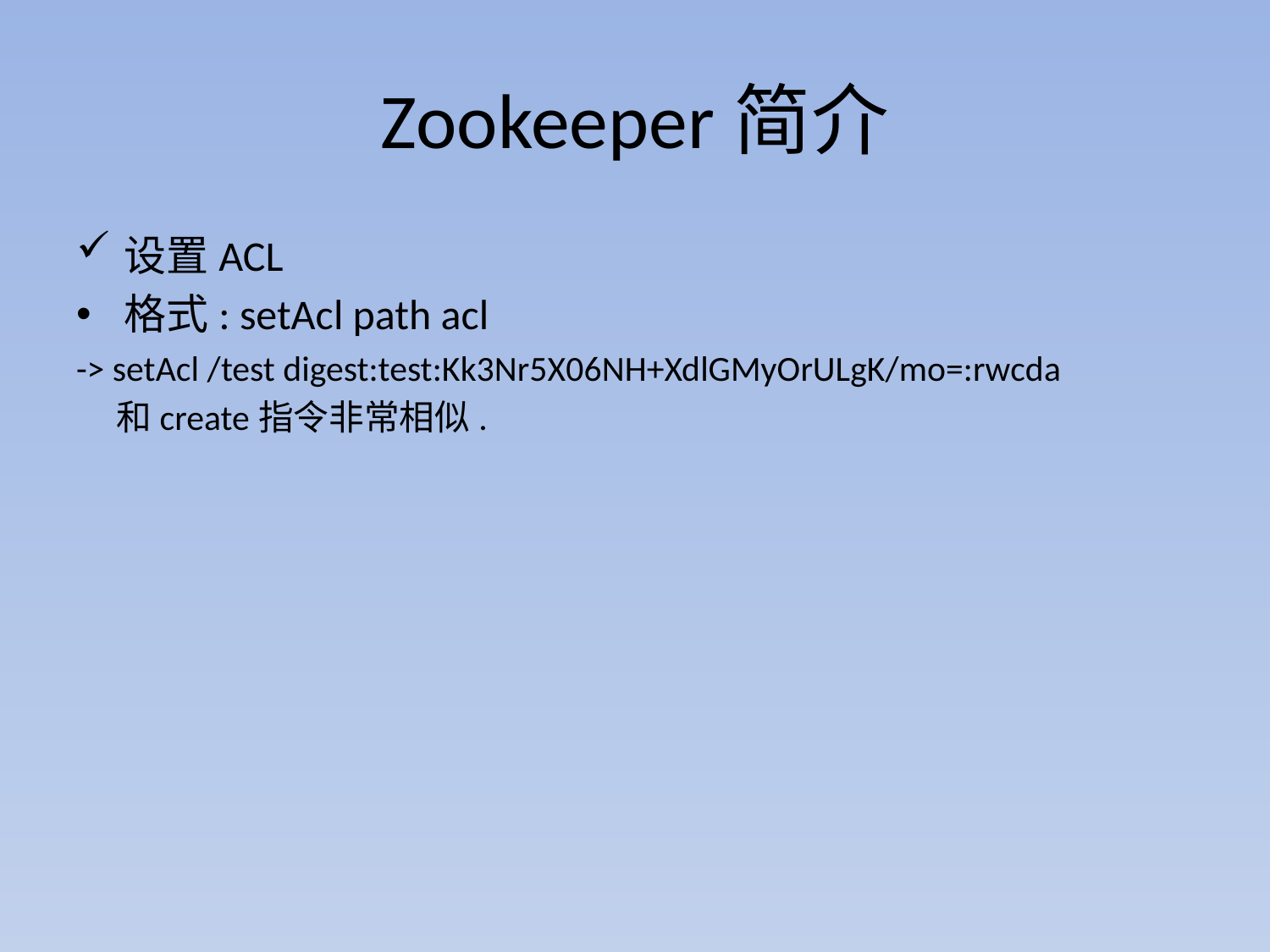

# Zookeeper简介
设置ACL
格式: setAcl path acl
-> setAcl /test digest:test:Kk3Nr5X06NH+XdlGMyOrULgK/mo=:rwcda
    和create指令非常相似.